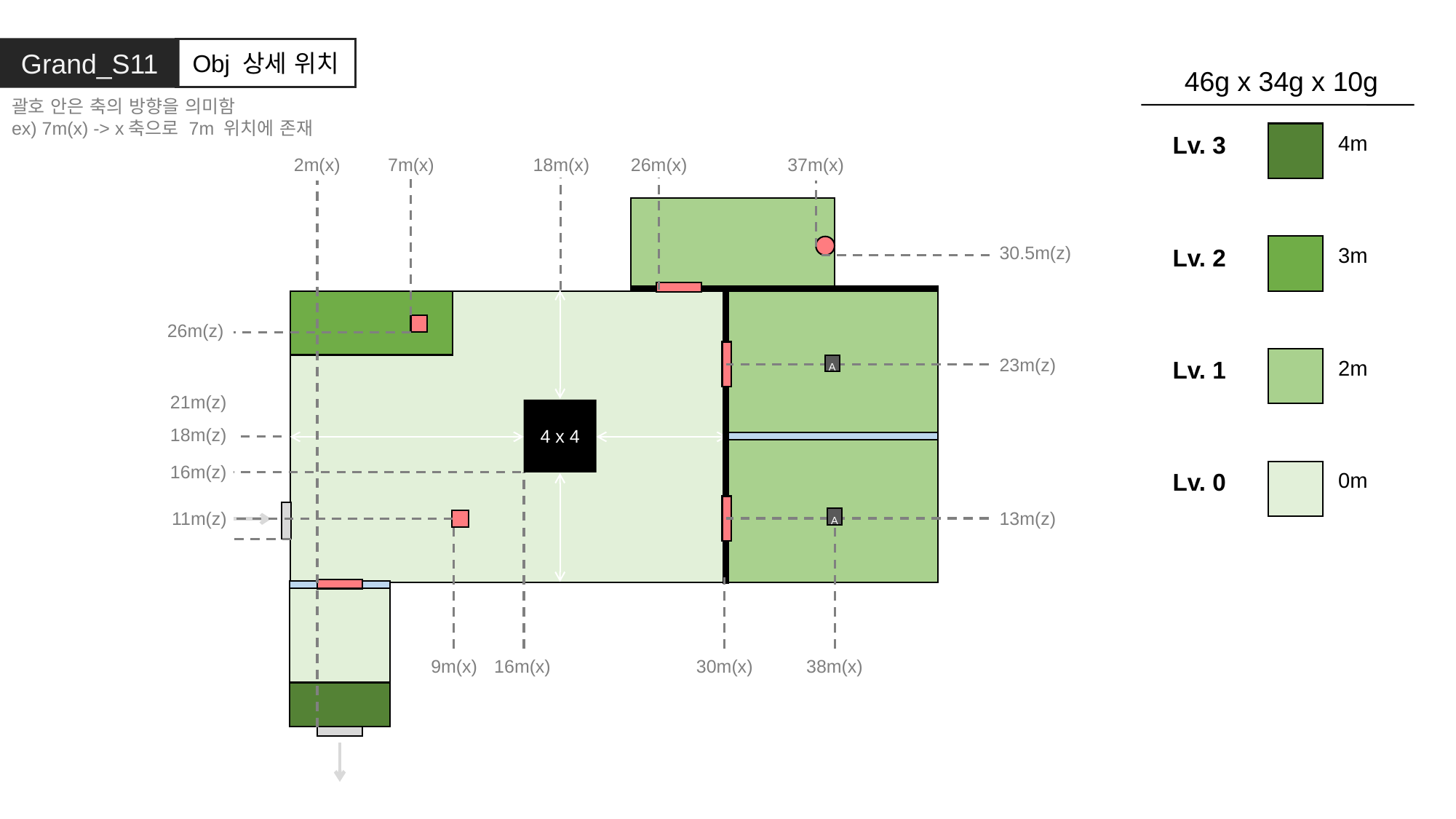

Grand_S11
Obj 상세 위치
46g x 34g x 10g
괄호 안은 축의 방향을 의미함
ex) 7m(x) -> x축으로 7m 위치에 존재

Lv. 3
4m
2m(x)
7m(x)
18m(x)
26m(x)
37m(x)

30.5m(z)

Lv. 2
3m

26m(z)

23m(z)

Lv. 1
2m
A
21m(z)
4 x 4
18m(z)

16m(z)
Lv. 0

0m

11m(z)
13m(z)

A

9m(x)
16m(x)
30m(x)
38m(x)